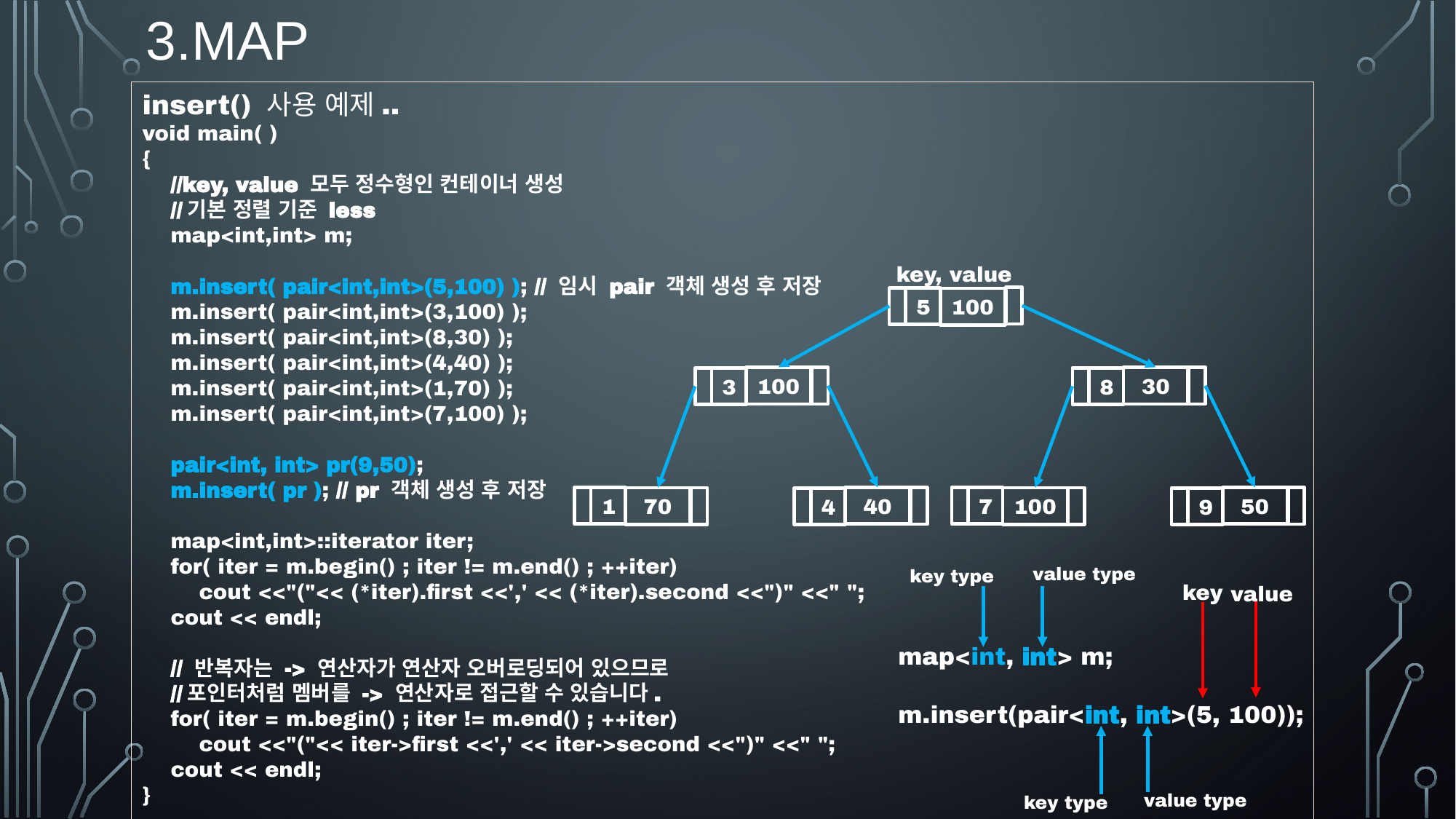

# 3.map
insert() 사용 예제..
void main( )
{
    //key, value 모두 정수형인 컨테이너 생성
    //기본 정렬 기준 less
    map<int,int> m;

    m.insert( pair<int,int>(5,100) ); // 임시 pair 객체 생성 후 저장
    m.insert( pair<int,int>(3,100) );
    m.insert( pair<int,int>(8,30) );
    m.insert( pair<int,int>(4,40) );
    m.insert( pair<int,int>(1,70) );
    m.insert( pair<int,int>(7,100) );

    pair<int, int> pr(9,50);
    m.insert( pr ); // pr 객체 생성 후 저장

    map<int,int>::iterator iter;
    for( iter = m.begin() ; iter != m.end() ; ++iter)
        cout <<"("<< (*iter).first <<',' << (*iter).second <<")" <<" ";
    cout << endl;

    // 반복자는 -> 연산자가 연산자 오버로딩되어 있으므로
    //포인터처럼 멤버를 -> 연산자로 접근할 수 있습니다.
    for( iter = m.begin() ; iter != m.end() ; ++iter)
        cout <<"("<< iter->first <<',' << iter->second <<")" <<" ";
    cout << endl;
}

key, value

5
100
100

3

1
70

40

4
30

8

7
100

50

9
value type
key type
key
value
map<int, int> m;

m.insert(pair<int, int>(5, 100));
value type
key type